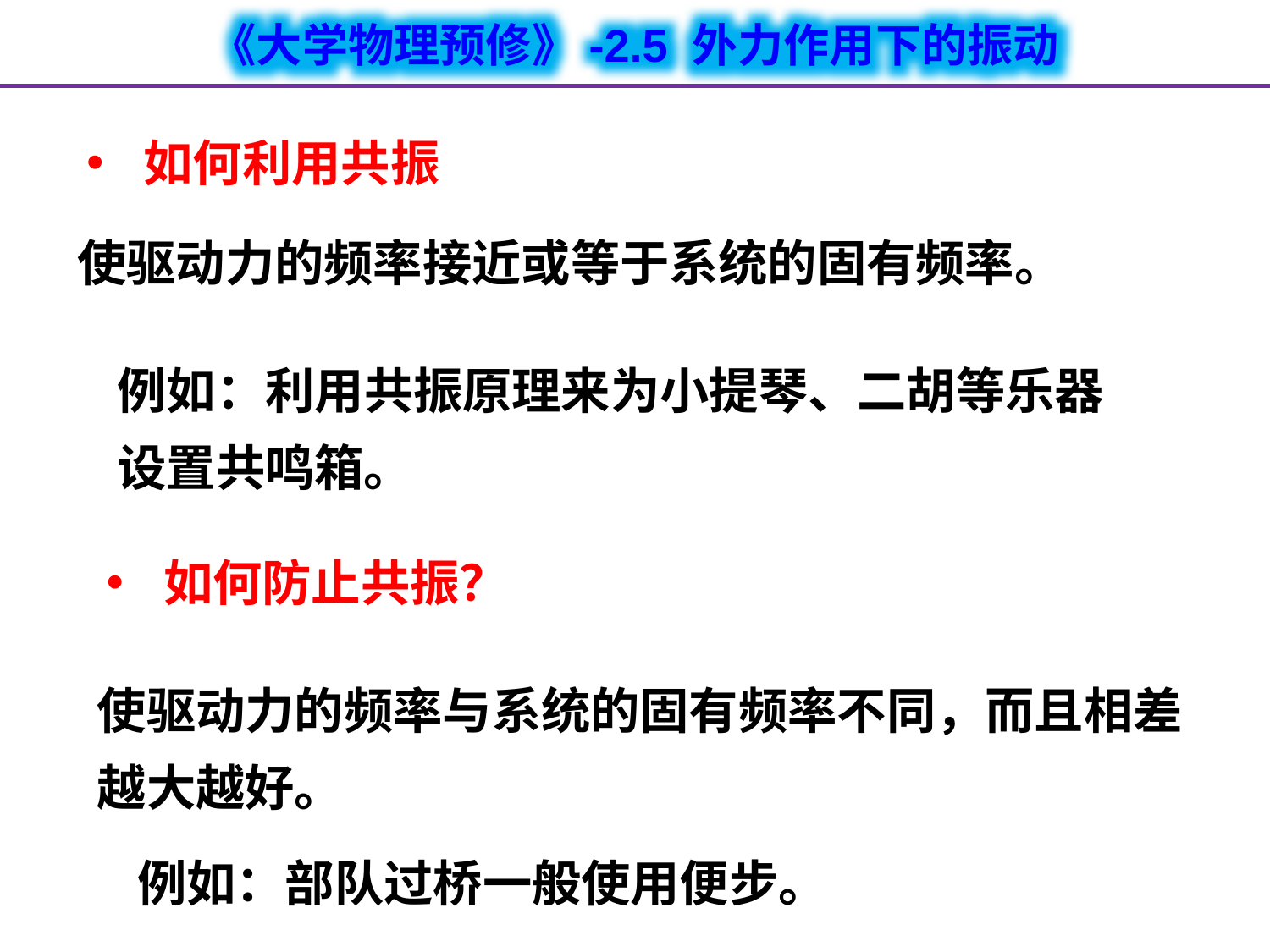

如何利用共振
使驱动力的频率接近或等于系统的固有频率。
例如：利用共振原理来为小提琴、二胡等乐器设置共鸣箱。
如何防止共振？
使驱动力的频率与系统的固有频率不同，而且相差越大越好。
例如：部队过桥一般使用便步。